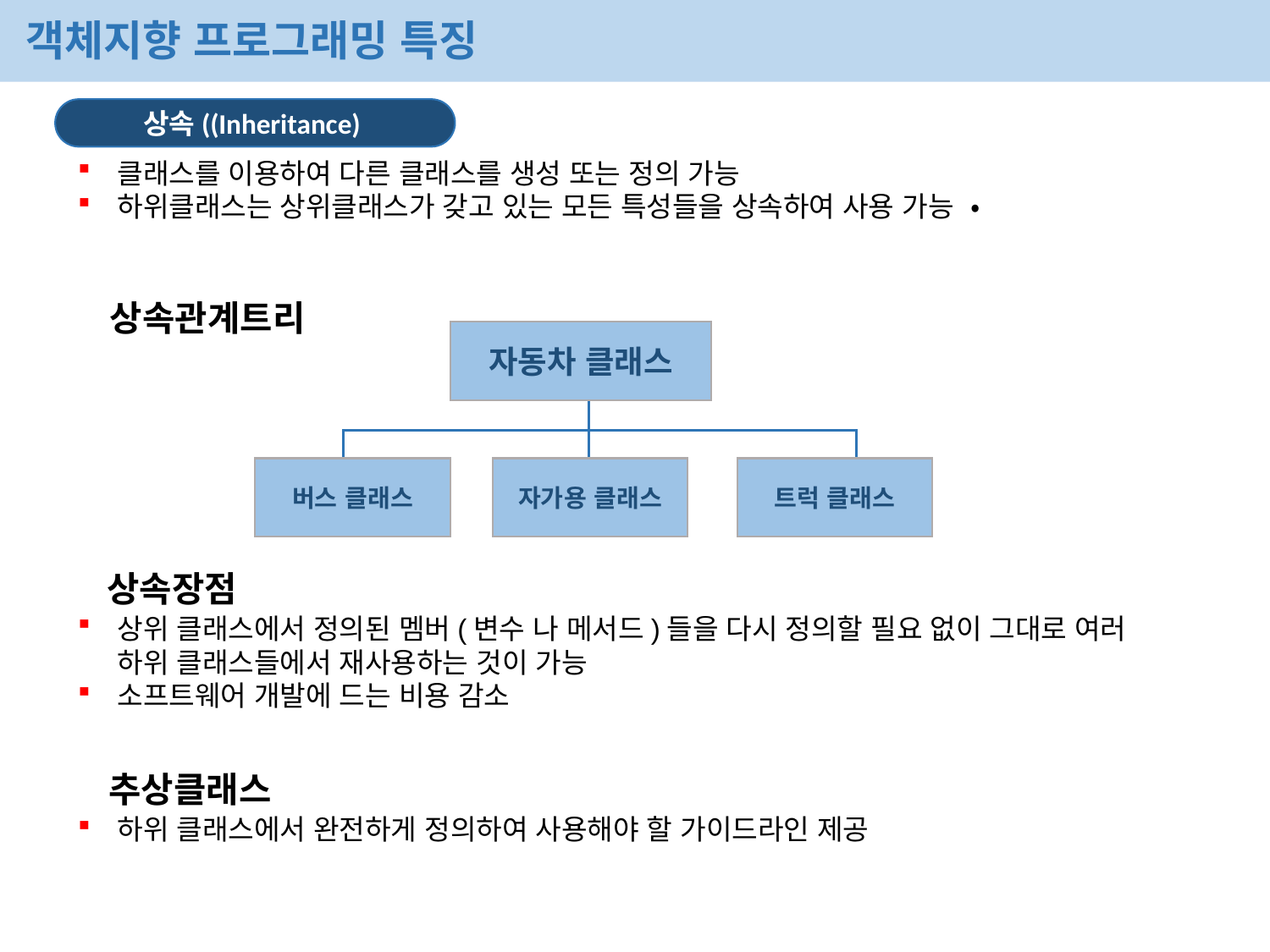

객체지향 프로그래밍 특징
상속((Inheritance)
클래스를 이용하여 다른 클래스를 생성 또는 정의 가능
하위클래스는 상위클래스가 갖고 있는 모든 특성들을 상속하여 사용 가능  •
상속관계트리

자동차 클래스
버스 클래스
자가용 클래스
트럭 클래스
상속장점
상위 클래스에서 정의된 멤버(변수 나 메서드)들을 다시 정의할 필요 없이 그대로 여러 하위 클래스들에서 재사용하는 것이 가능
소프트웨어 개발에 드는 비용 감소
추상클래스
하위 클래스에서 완전하게 정의하여 사용해야 할 가이드라인 제공